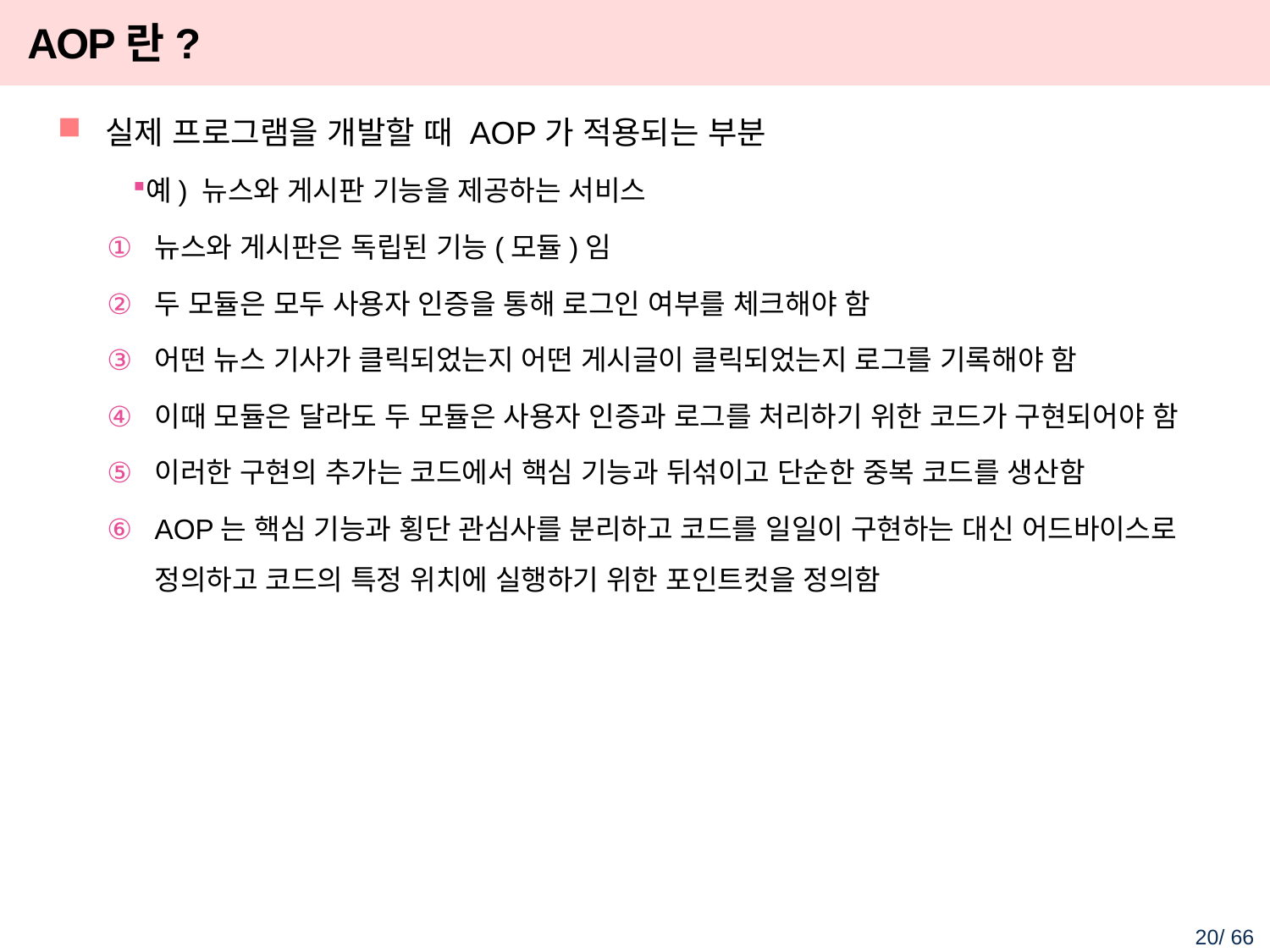

# AOP란?
실제 프로그램을 개발할 때 AOP가 적용되는 부분
예) 뉴스와 게시판 기능을 제공하는 서비스
뉴스와 게시판은 독립된 기능(모듈)임
두 모듈은 모두 사용자 인증을 통해 로그인 여부를 체크해야 함
어떤 뉴스 기사가 클릭되었는지 어떤 게시글이 클릭되었는지 로그를 기록해야 함
이때 모듈은 달라도 두 모듈은 사용자 인증과 로그를 처리하기 위한 코드가 구현되어야 함
이러한 구현의 추가는 코드에서 핵심 기능과 뒤섞이고 단순한 중복 코드를 생산함
AOP는 핵심 기능과 횡단 관심사를 분리하고 코드를 일일이 구현하는 대신 어드바이스로 정의하고 코드의 특정 위치에 실행하기 위한 포인트컷을 정의함